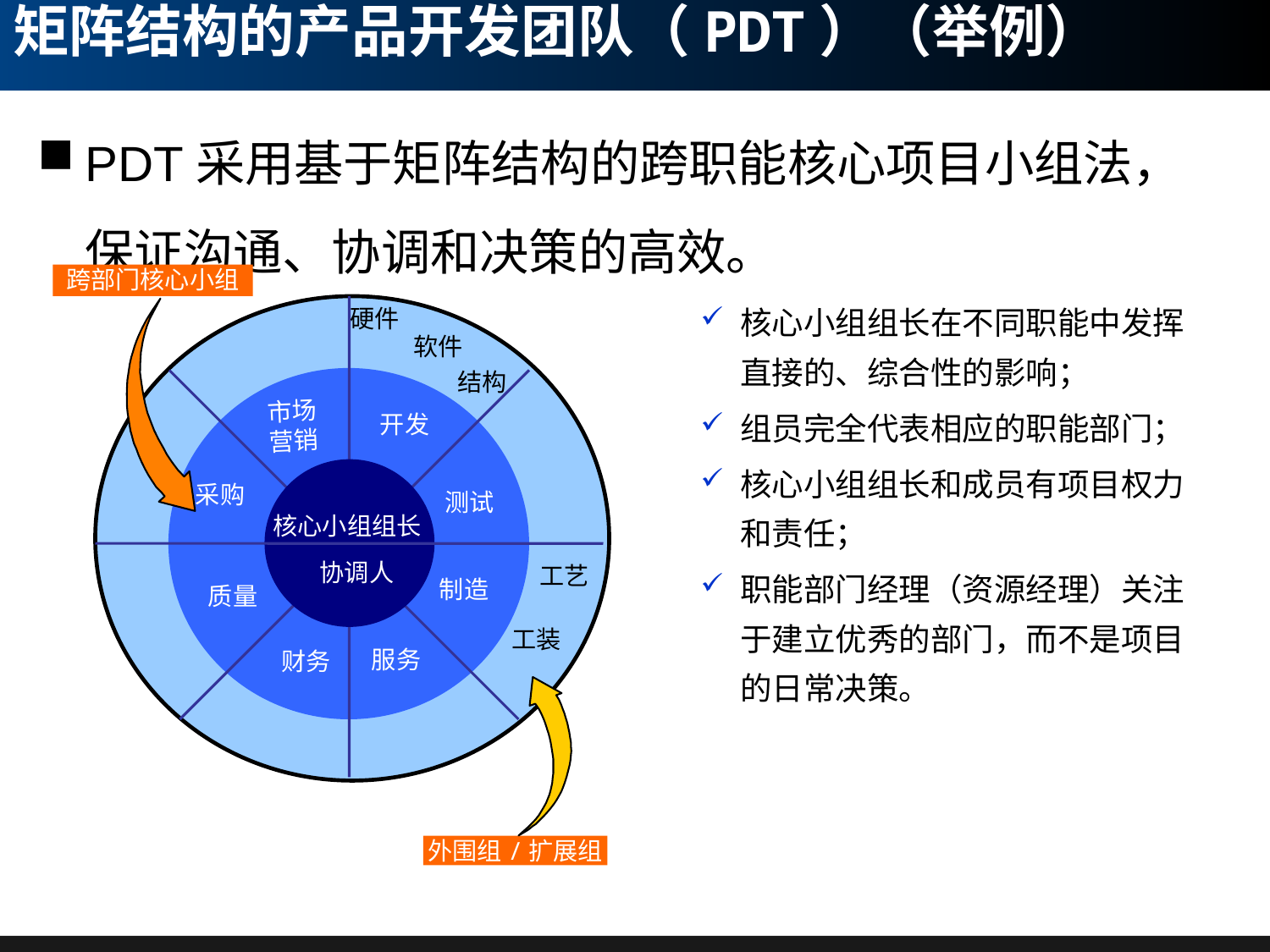

# 矩阵结构的产品开发团队（PDT）（举例）
PDT采用基于矩阵结构的跨职能核心项目小组法，保证沟通、协调和决策的高效。
跨部门核心小组
核心小组组长在不同职能中发挥直接的、综合性的影响；
组员完全代表相应的职能部门；
核心小组组长和成员有项目权力和责任；
职能部门经理（资源经理）关注于建立优秀的部门，而不是项目的日常决策。

硬件

软件
结构

市场
营销
开发

采购
测试
核心小组组长

协调人
工艺
制造
质量
工装
服务
财务

外围组/扩展组